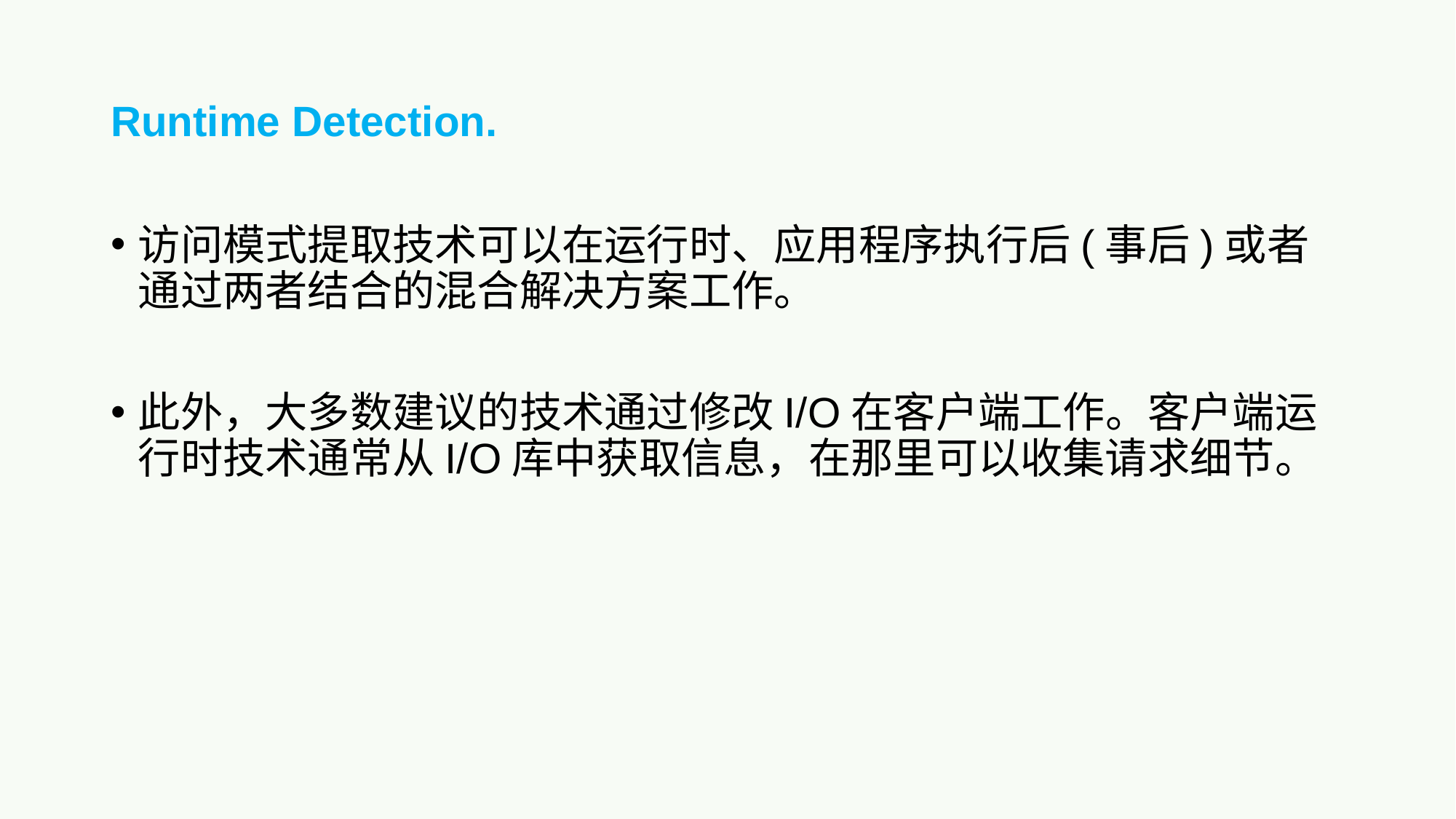

# Runtime Detection.
访问模式提取技术可以在运行时、应用程序执行后(事后)或者通过两者结合的混合解决方案工作。

此外，大多数建议的技术通过修改I/O在客户端工作。客户端运行时技术通常从I/O库中获取信息，在那里可以收集请求细节。